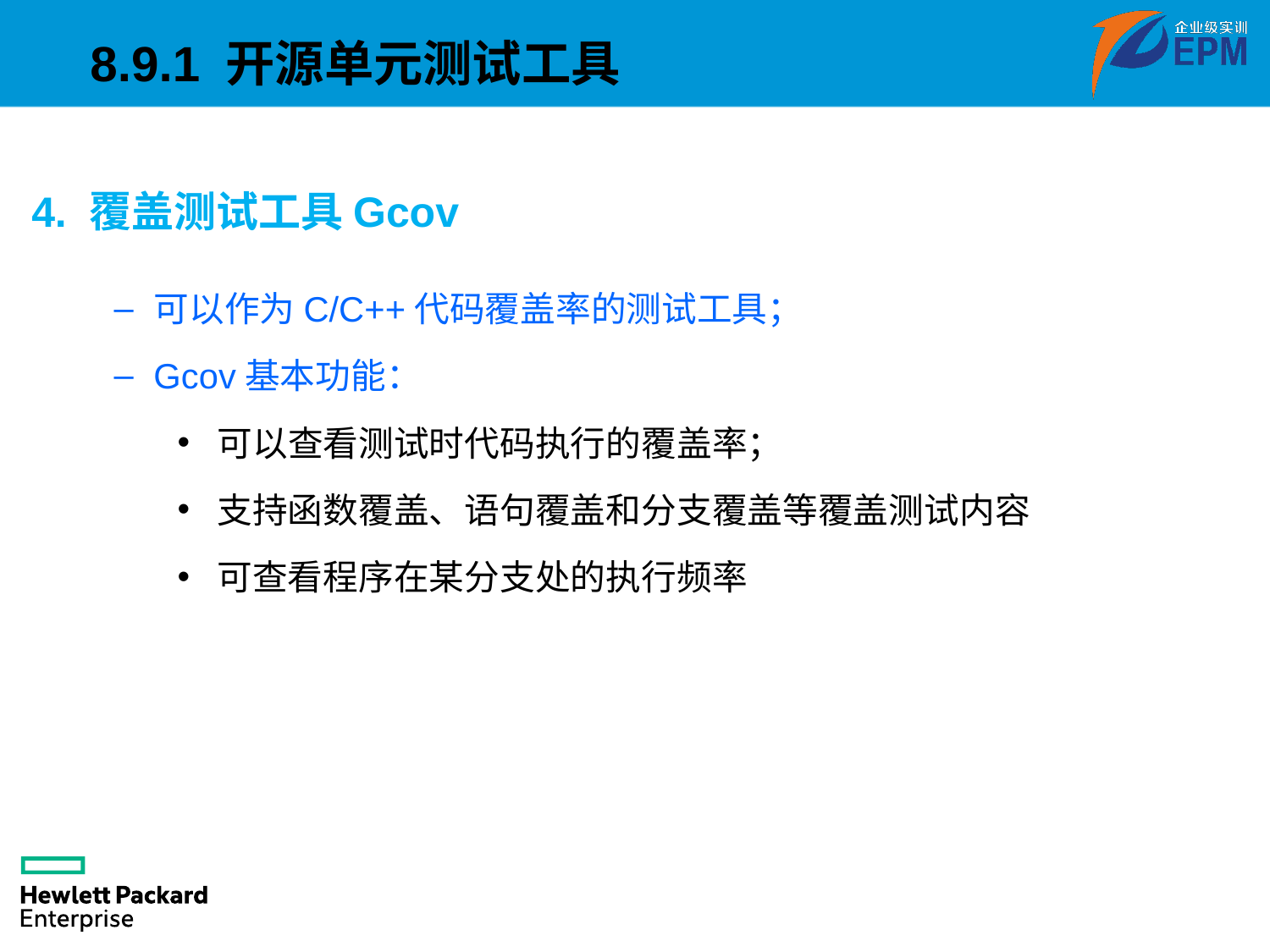

8.9.1 开源单元测试工具
4. 覆盖测试工具Gcov
可以作为C/C++代码覆盖率的测试工具；
Gcov基本功能：
可以查看测试时代码执行的覆盖率；
支持函数覆盖、语句覆盖和分支覆盖等覆盖测试内容
可查看程序在某分支处的执行频率